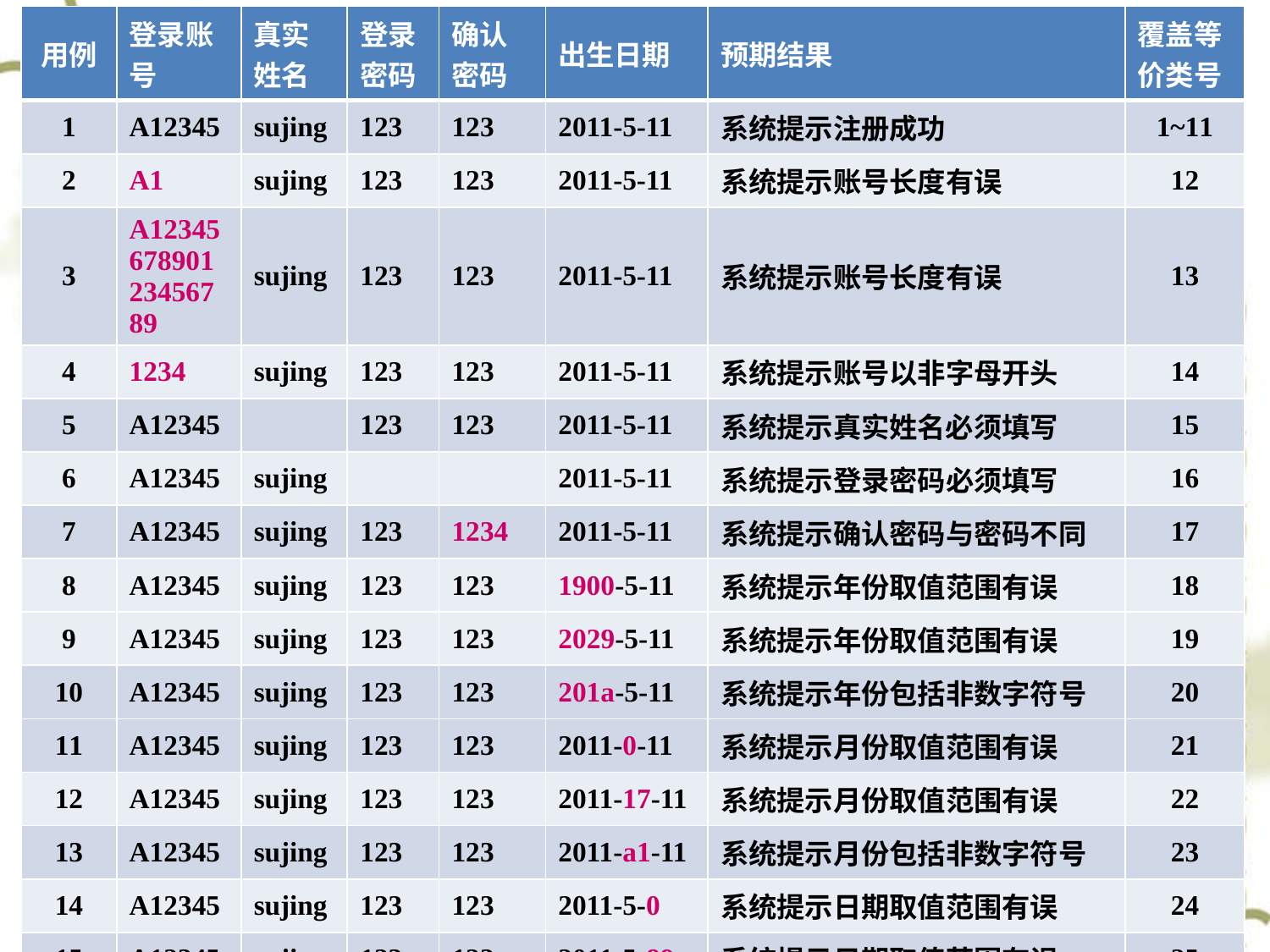

| 用例 | 登录账号 | 真实姓名 | 登录密码 | 确认密码 | 出生日期 | 预期结果 | 覆盖等价类号 |
| --- | --- | --- | --- | --- | --- | --- | --- |
| 1 | A12345 | sujing | 123 | 123 | 2011-5-11 | 系统提示注册成功 | 1~11 |
| 2 | A1 | sujing | 123 | 123 | 2011-5-11 | 系统提示账号长度有误 | 12 |
| 3 | A1234567890123456789 | sujing | 123 | 123 | 2011-5-11 | 系统提示账号长度有误 | 13 |
| 4 | 1234 | sujing | 123 | 123 | 2011-5-11 | 系统提示账号以非字母开头 | 14 |
| 5 | A12345 |  | 123 | 123 | 2011-5-11 | 系统提示真实姓名必须填写 | 15 |
| 6 | A12345 | sujing |  |  | 2011-5-11 | 系统提示登录密码必须填写 | 16 |
| 7 | A12345 | sujing | 123 | 1234 | 2011-5-11 | 系统提示确认密码与密码不同 | 17 |
| 8 | A12345 | sujing | 123 | 123 | 1900-5-11 | 系统提示年份取值范围有误 | 18 |
| 9 | A12345 | sujing | 123 | 123 | 2029-5-11 | 系统提示年份取值范围有误 | 19 |
| 10 | A12345 | sujing | 123 | 123 | 201a-5-11 | 系统提示年份包括非数字符号 | 20 |
| 11 | A12345 | sujing | 123 | 123 | 2011-0-11 | 系统提示月份取值范围有误 | 21 |
| 12 | A12345 | sujing | 123 | 123 | 2011-17-11 | 系统提示月份取值范围有误 | 22 |
| 13 | A12345 | sujing | 123 | 123 | 2011-a1-11 | 系统提示月份包括非数字符号 | 23 |
| 14 | A12345 | sujing | 123 | 123 | 2011-5-0 | 系统提示日期取值范围有误 | 24 |
| 15 | A12345 | sujing | 123 | 123 | 2011-5-89 | 系统提示日期取值范围有误 | 25 |
| 16 | A12345 | sujing | 123 | 123 | 2011-5-a1 | 系统提示日期包括非数字符号 | 26 |